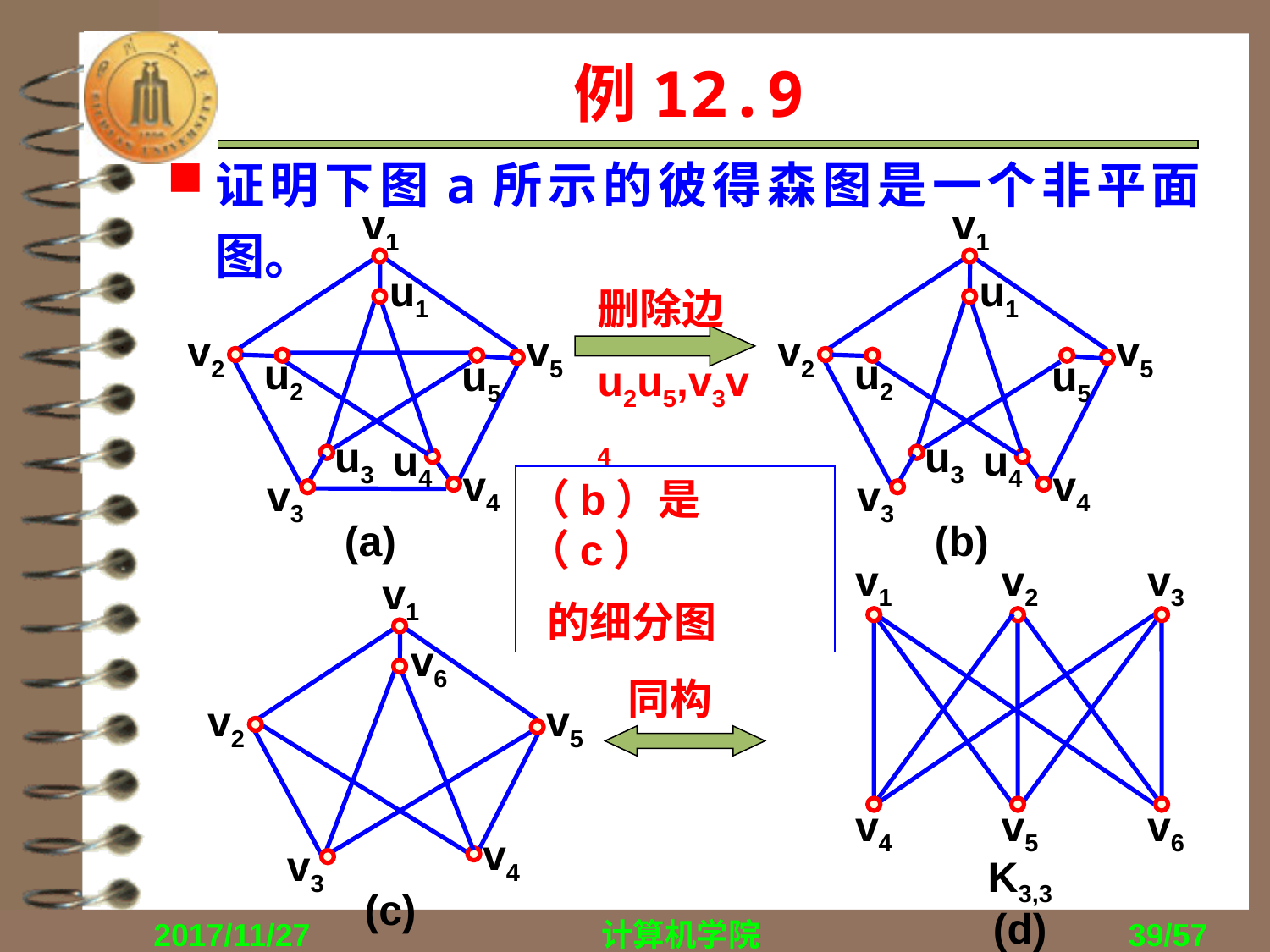

# 例12.9
证明下图a所示的彼得森图是一个非平面图。
v1

u1

v2
v5
u2
u5

u3
u4

v4

v3

(a)
v1

u1

v2
v5
u2
u5

u3
u4

v4

v3

(b)
删除边
u2u5,v3v4

（b）是（c）
 的细分图
v1
v2
v3

v4
v5
v6

K3,3
(d)
v1

v6

v2
v5

v4
v3

(c)
同构

2017/11/27
计算机学院
39/57